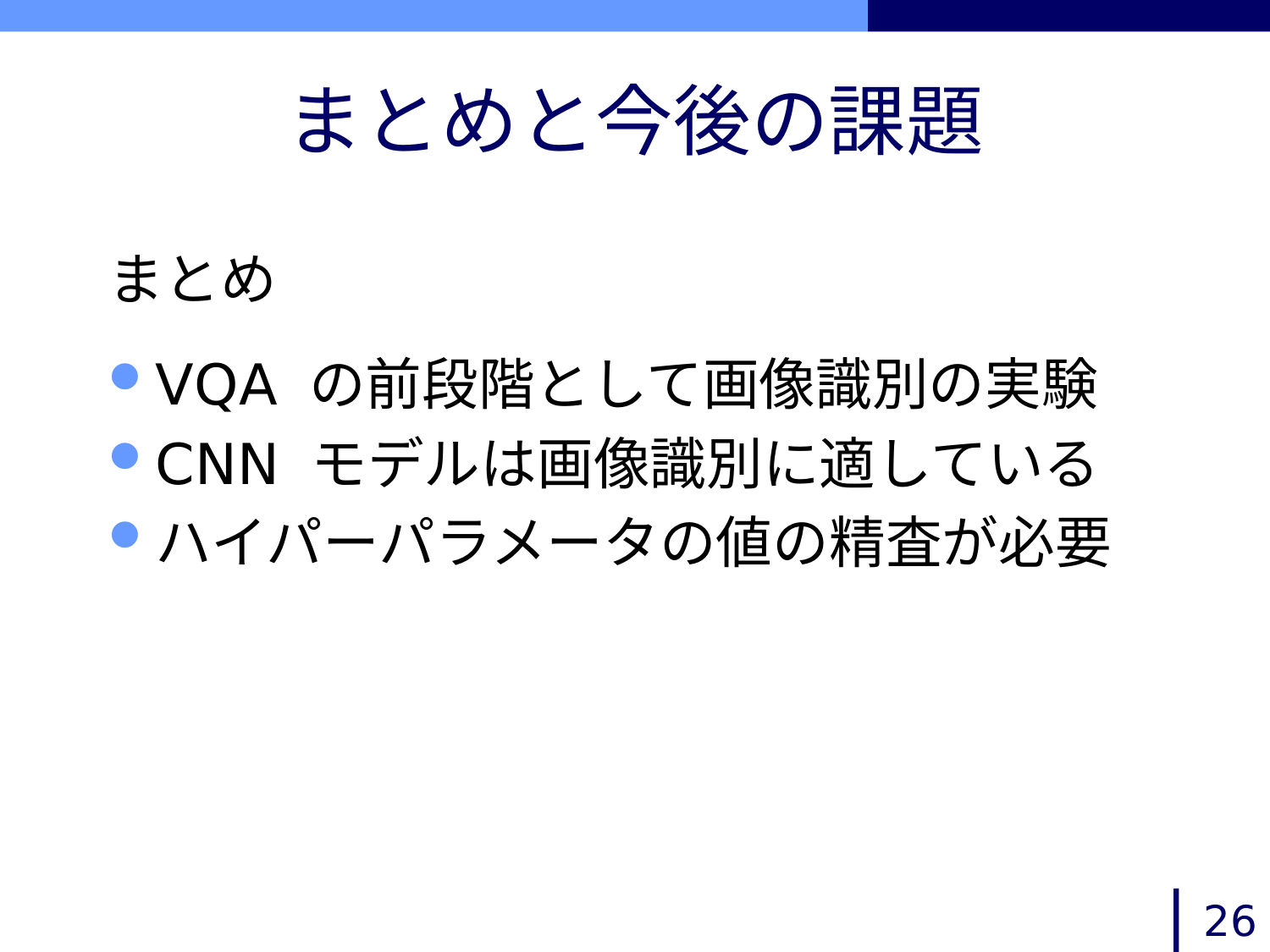

# まとめと今後の課題
まとめ
VQA の前段階として画像識別の実験
CNN モデルは画像識別に適している
ハイパーパラメータの値の精査が必要
26